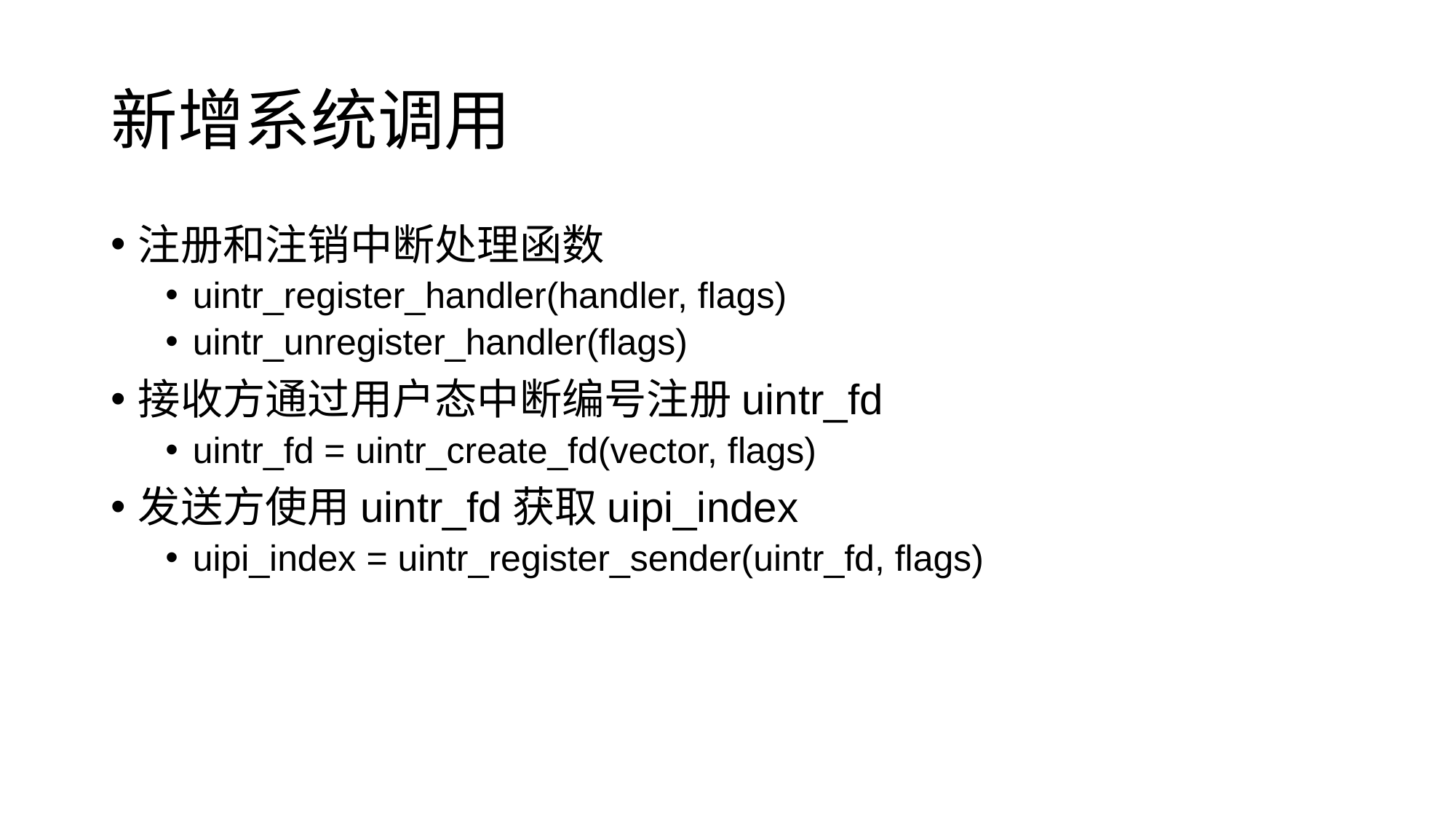

# 新增系统调用
注册和注销中断处理函数
uintr_register_handler(handler, flags)
uintr_unregister_handler(flags)
接收方通过用户态中断编号注册uintr_fd
uintr_fd = uintr_create_fd(vector, flags)
发送方使用uintr_fd获取uipi_index
uipi_index = uintr_register_sender(uintr_fd, flags)